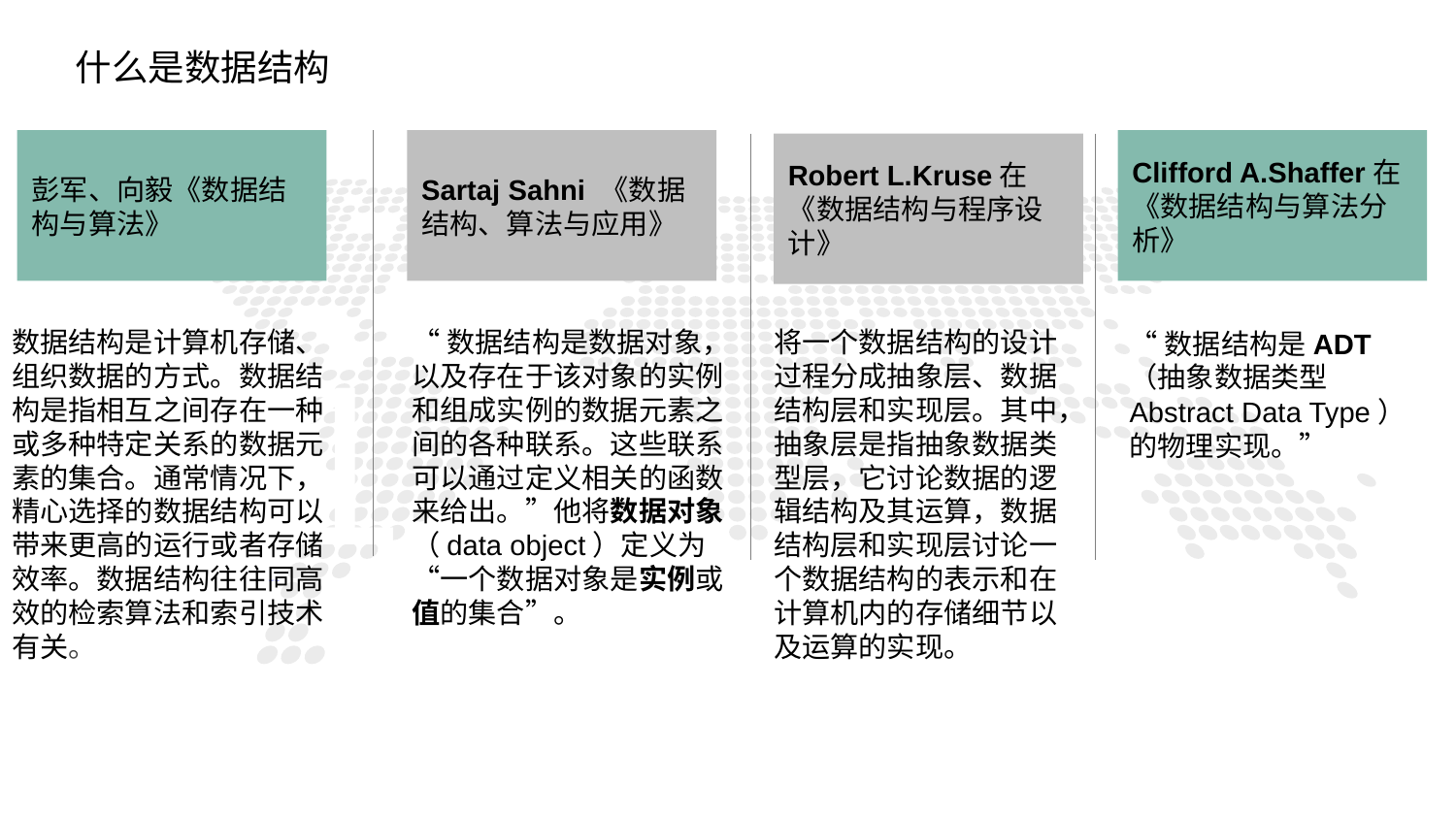

什么是数据结构
彭军、向毅《数据结构与算法》
Sartaj Sahni 《数据结构、算法与应用》
Clifford A.Shaffer在《数据结构与算法分析》
Robert L.Kruse在《数据结构与程序设计》
1
数据结构是计算机存储、组织数据的方式。数据结构是指相互之间存在一种或多种特定关系的数据元素的集合。通常情况下，精心选择的数据结构可以带来更高的运行或者存储效率。数据结构往往同高效的检索算法和索引技术有关。
“数据结构是数据对象，以及存在于该对象的实例和组成实例的数据元素之间的各种联系。这些联系可以通过定义相关的函数来给出。”他将数据对象（data object）定义为“一个数据对象是实例或值的集合”。
将一个数据结构的设计过程分成抽象层、数据结构层和实现层。其中，抽象层是指抽象数据类型层，它讨论数据的逻辑结构及其运算，数据结构层和实现层讨论一个数据结构的表示和在计算机内的存储细节以及运算的实现。
“数据结构是ADT（抽象数据类型Abstract Data Type） 的物理实现。”
PART  ONE